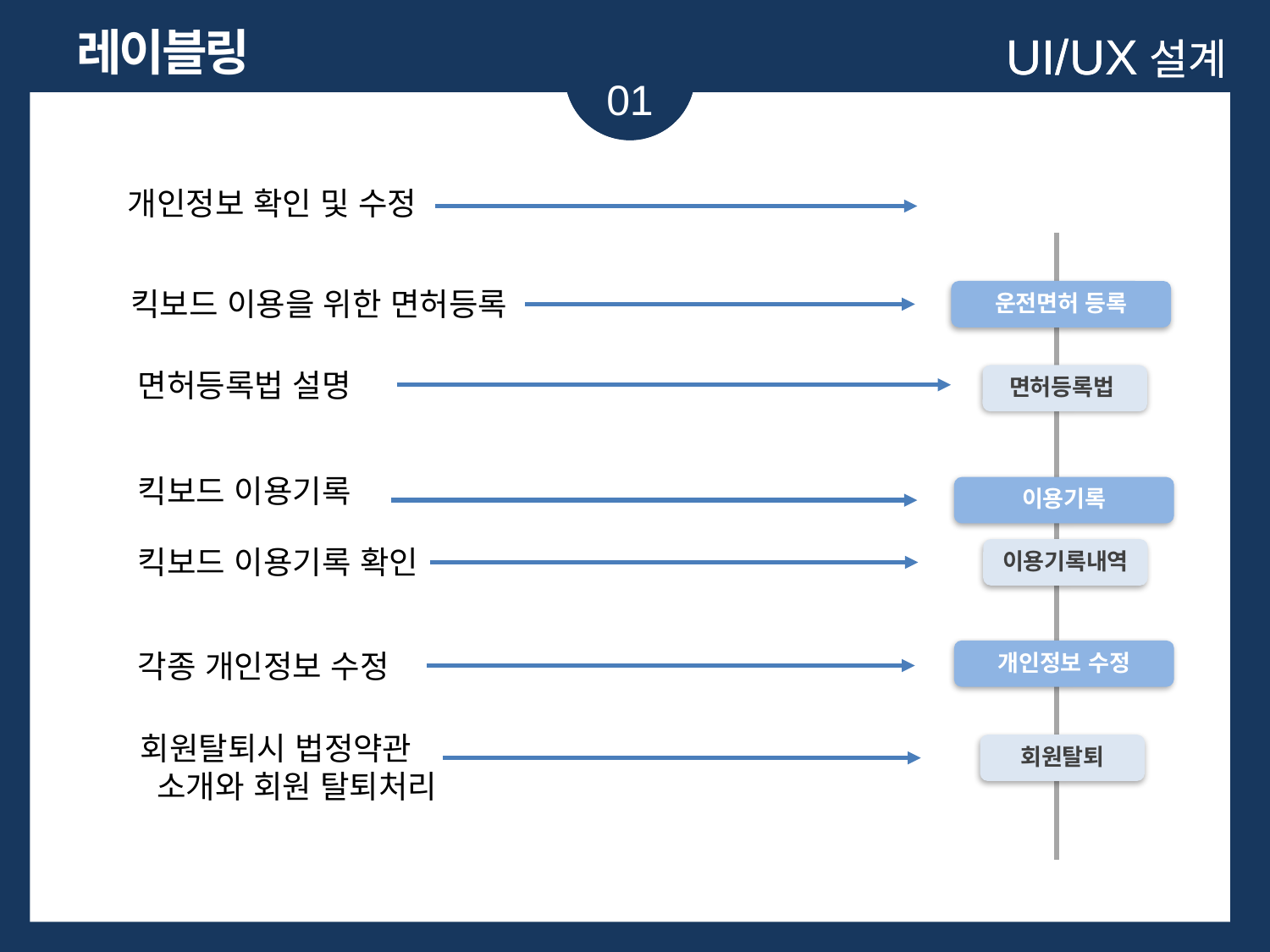

레이블링
UI/UX설계
UI/UX설계
01
01
Subject

내 정보
개인정보 확인 및 수정
킥보드 이용을 위한 면허등록

운전면허 등록
면허등록법 설명

면허등록법
킥보드 이용기록

이용기록
킥보드 이용기록 확인

이용기록내역
각종 개인정보 수정

개인정보 수정
회원탈퇴시 법정약관
 소개와 회원 탈퇴처리

회원탈퇴